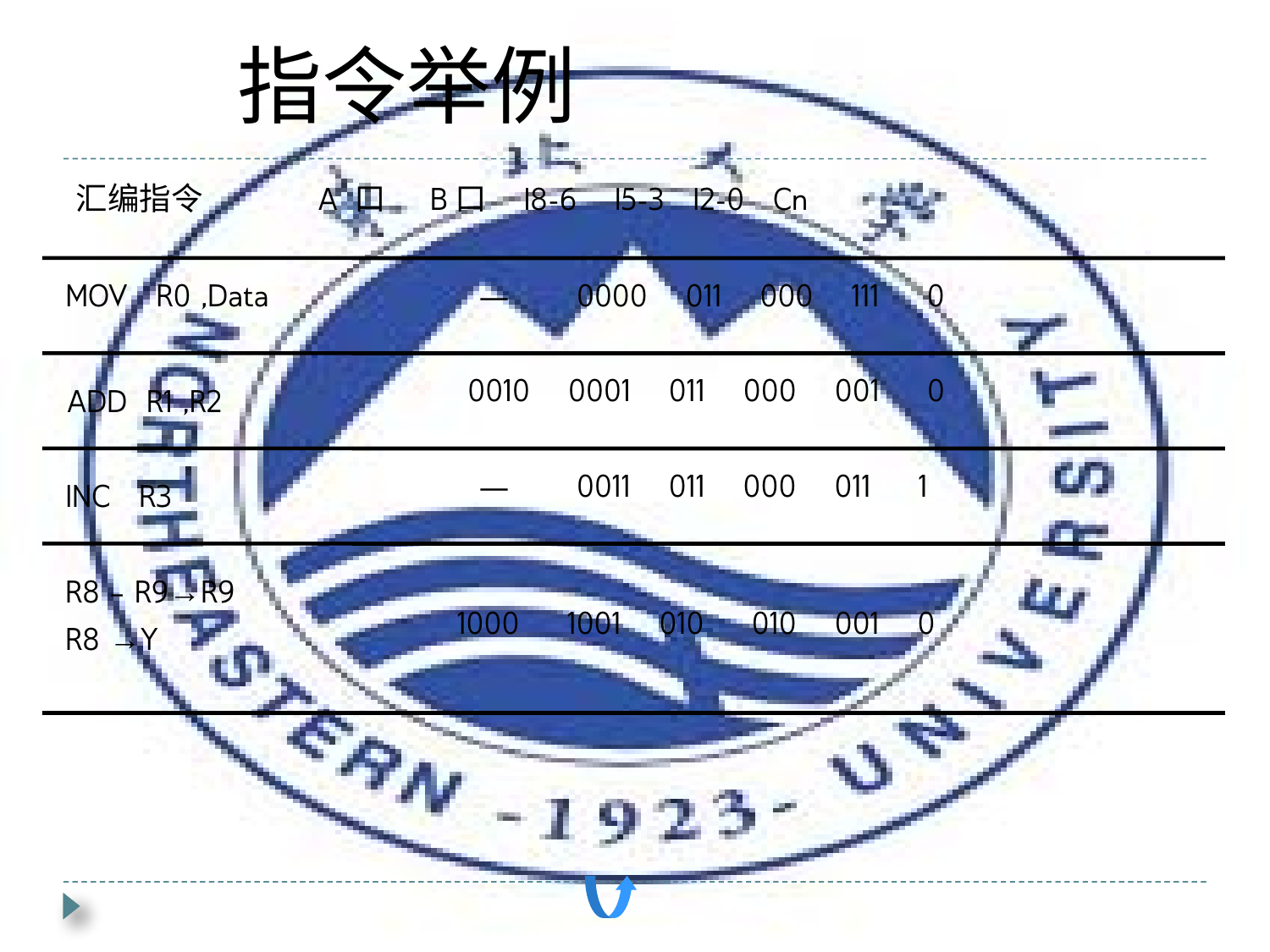

指令举例
汇编指令               A 口     B口    I8-6    I5-3   I2-0   Cn

MOV   R0 ,Data
—       0000    011    000    111     0
0010    0001    011    000    001     0
ADD  R1 ,R2
—       0011    011    000    011     1
INC   R3
R8 – R9→R9
R8 →Y
1000     1001    010     010    001    0